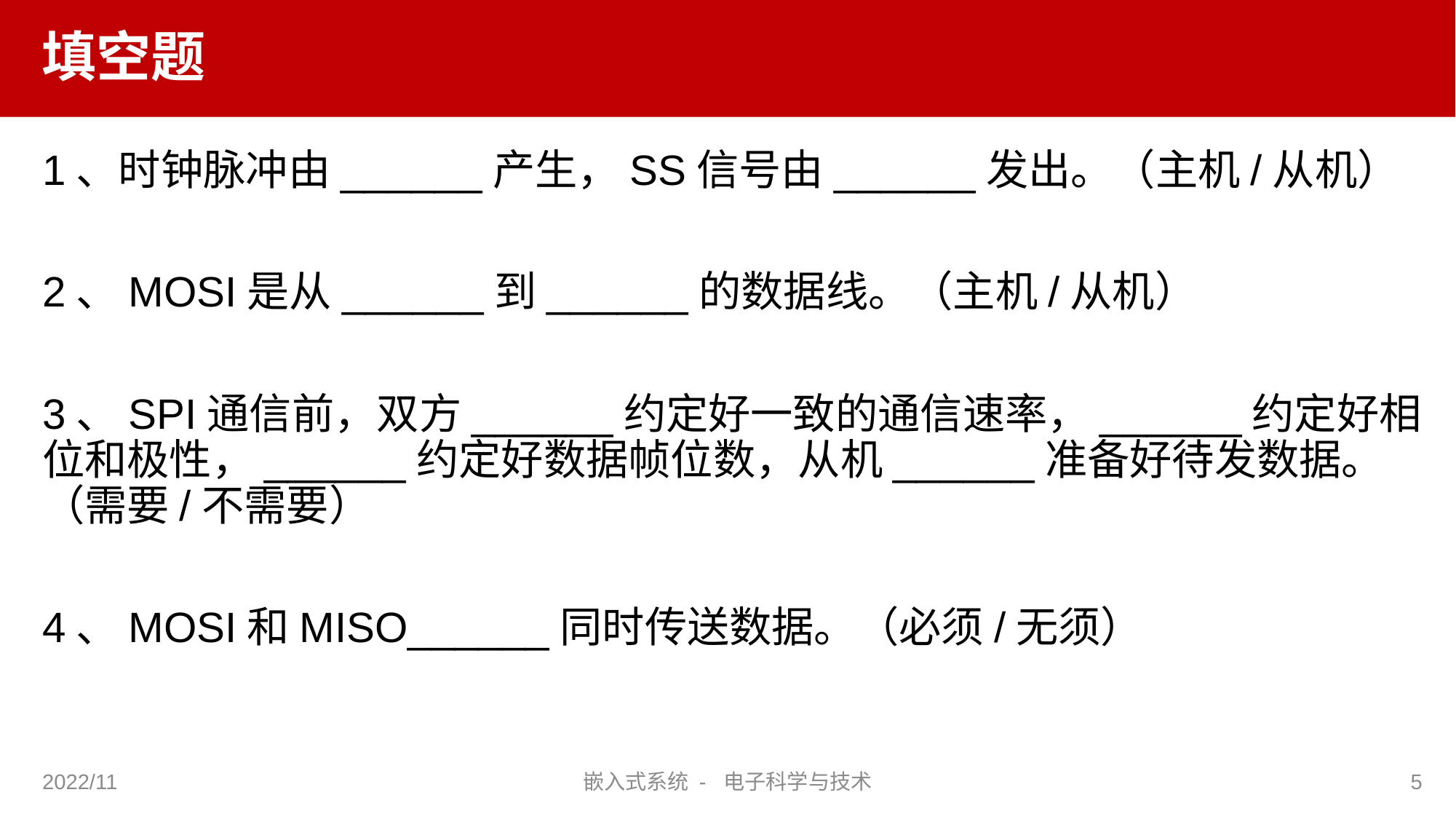

# 填空题
1、时钟脉冲由______产生，SS信号由______发出。（主机/从机）

2、MOSI是从______到______的数据线。（主机/从机）

3、SPI通信前，双方______约定好一致的通信速率，______约定好相位和极性，______约定好数据帧位数，从机______准备好待发数据。（需要/不需要）

4、MOSI和MISO______同时传送数据。（必须/无须）
2022/11
嵌入式系统 -  电子科学与技术
5